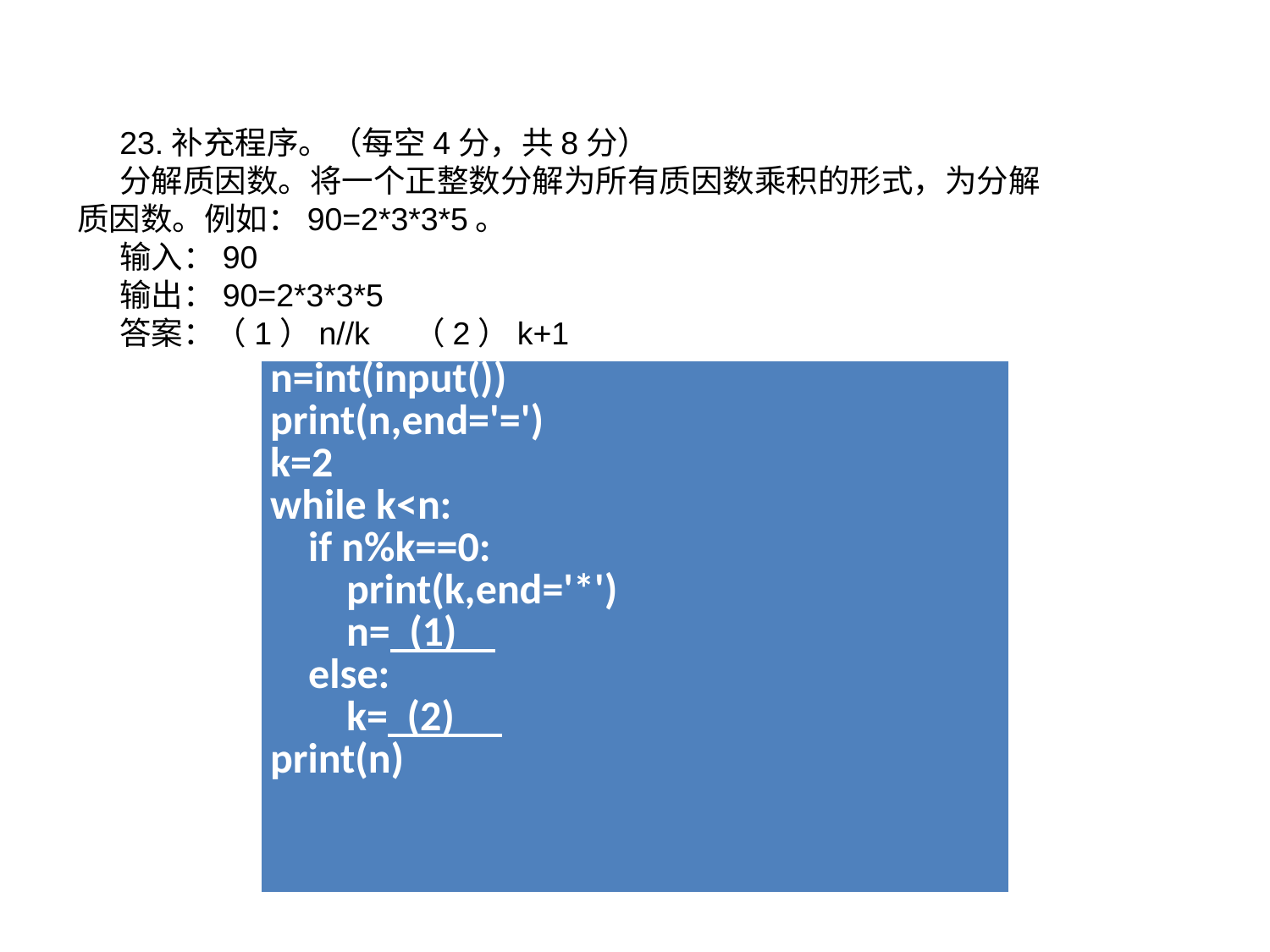

23.补充程序。（每空4分，共8分）
分解质因数。将一个正整数分解为所有质因数乘积的形式，为分解质因数。例如：90=2*3*3*5。
输入：90
输出：90=2*3*3*5
答案：（1）n//k    （2）k+1
| n=int(input()) print(n,end='=') k=2 while k<n: if n%k==0: print(k,end='\*') n= (1) else: k= (2) print(n) |
| --- |